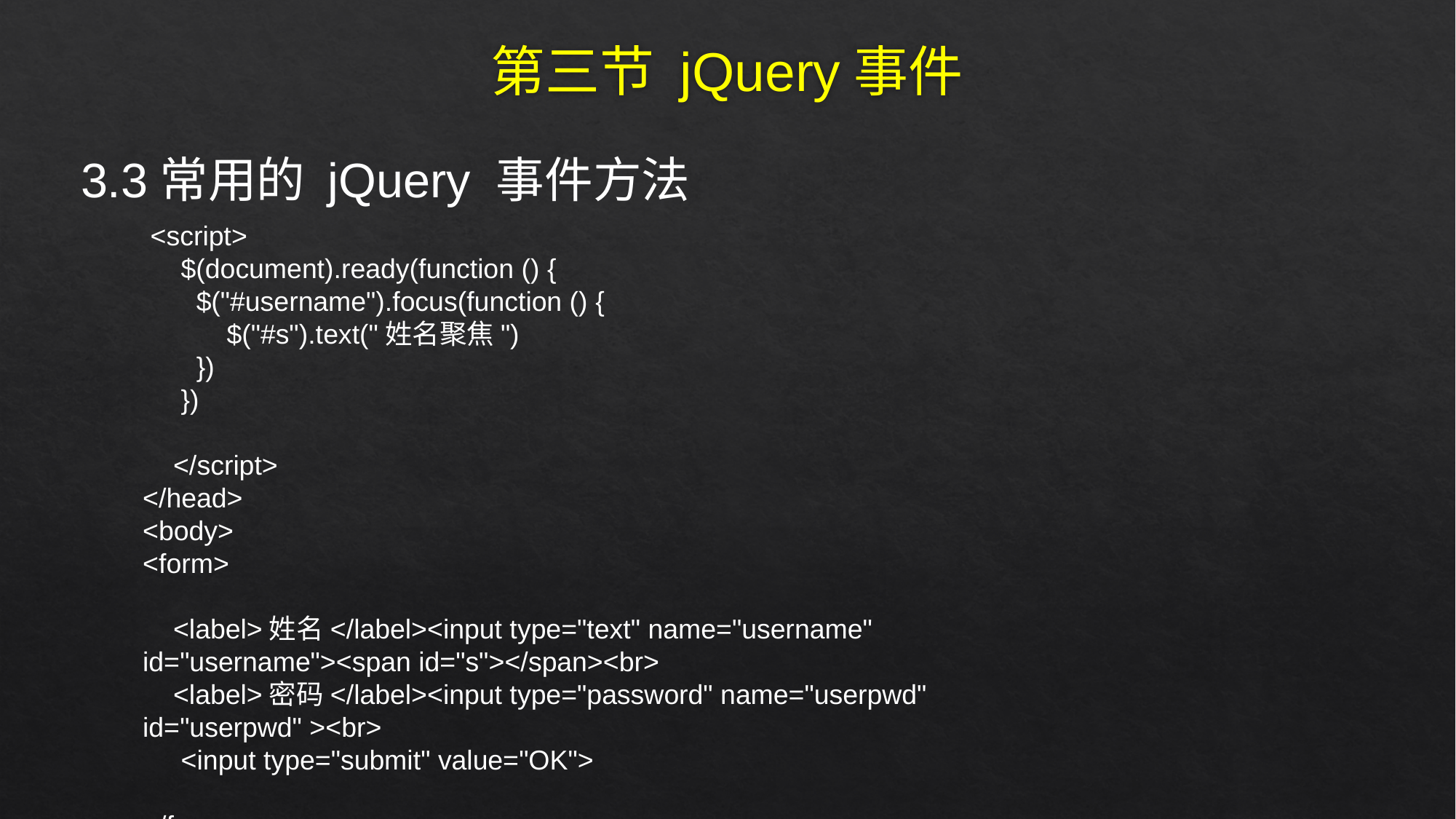

# 第三节 jQuery事件
3.3常用的 jQuery 事件方法

 <script>
     $(document).ready(function () {
       $("#username").focus(function () {
           $("#s").text("姓名聚焦")
       })
     })

    </script>
</head>
<body>
<form>

    <label>姓名</label><input type="text" name="username" id="username"><span id="s"></span><br>
    <label>密码</label><input type="password" name="userpwd" id="userpwd" ><br>
     <input type="submit" value="OK">

</form>
</body>